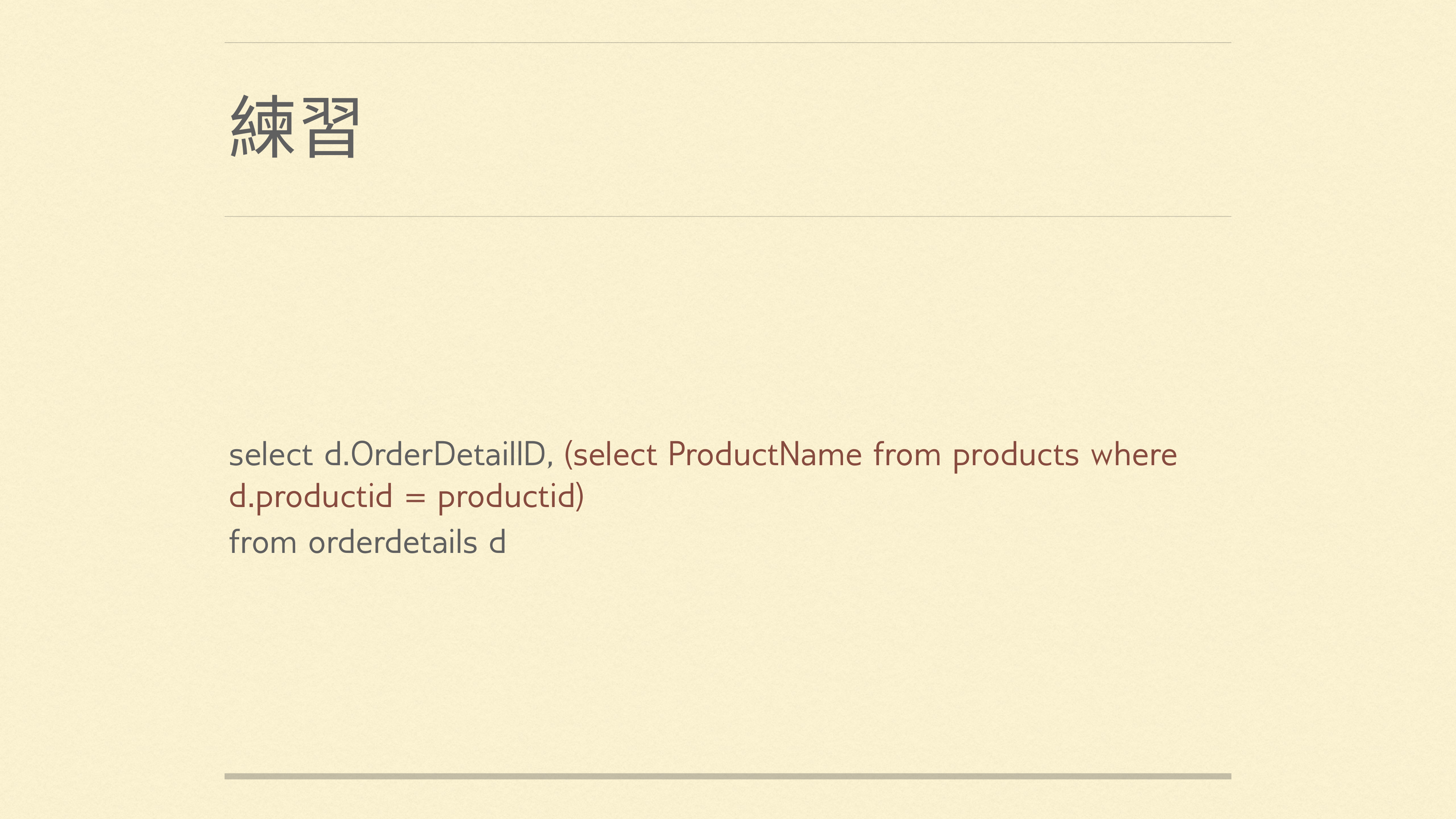

# 練習
select d.OrderDetailID, (select ProductName from products where d.productid = productid)
from orderdetails d